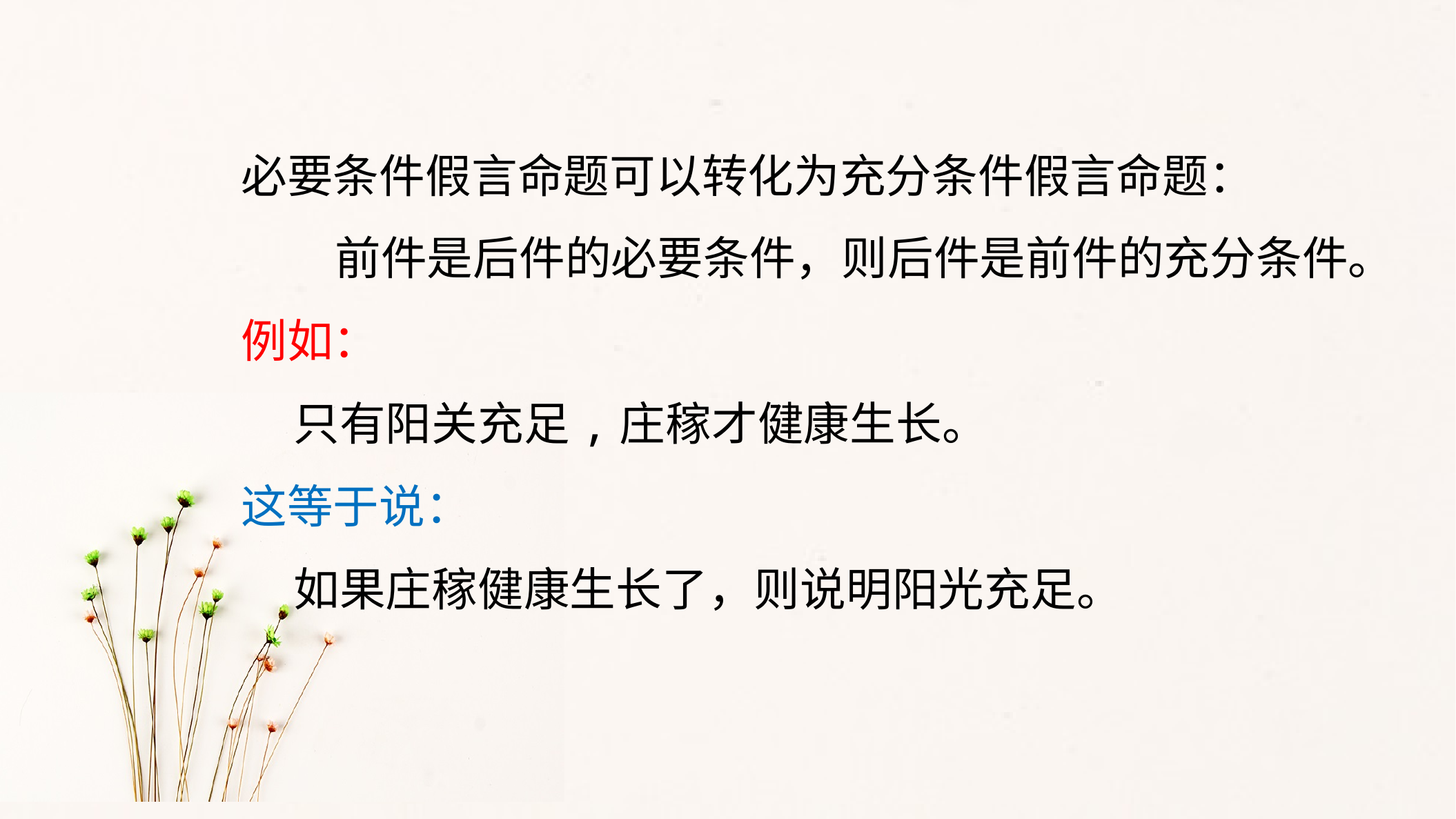

必要条件假言命题可以转化为充分条件假言命题：
        前件是后件的必要条件，则后件是前件的充分条件。
例如：
    只有阳关充足,庄稼才健康生长。
这等于说：
    如果庄稼健康生长了，则说明阳光充足。